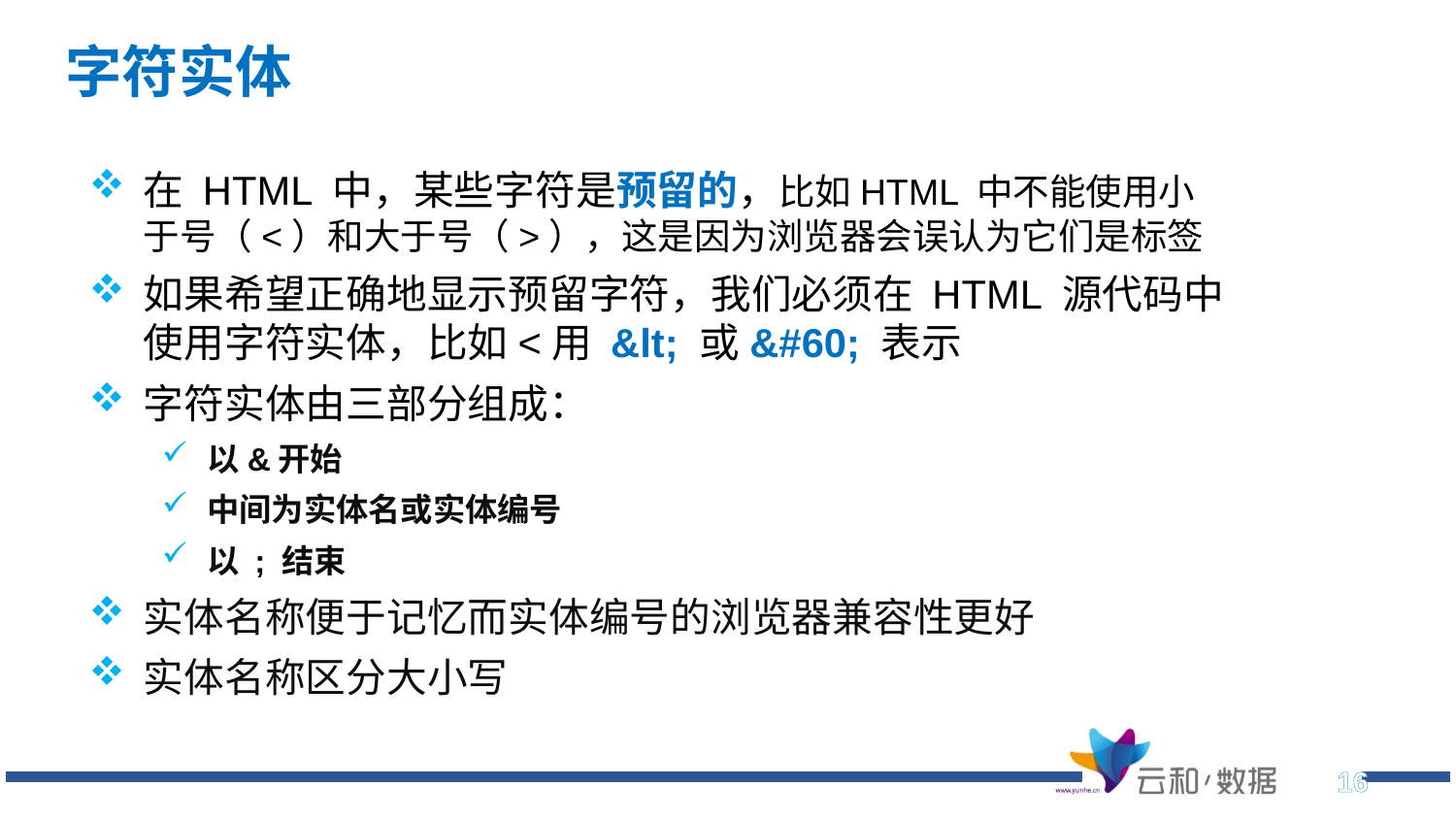

# 字符实体
在 HTML 中，某些字符是预留的，比如HTML 中不能使用小于号（<）和大于号（>），这是因为浏览器会误认为它们是标签
如果希望正确地显示预留字符，我们必须在 HTML 源代码中使用字符实体，比如<用 &lt; 或&#60; 表示
字符实体由三部分组成：
以&开始
中间为实体名或实体编号
以 ; 结束
实体名称便于记忆而实体编号的浏览器兼容性更好
实体名称区分大小写

16